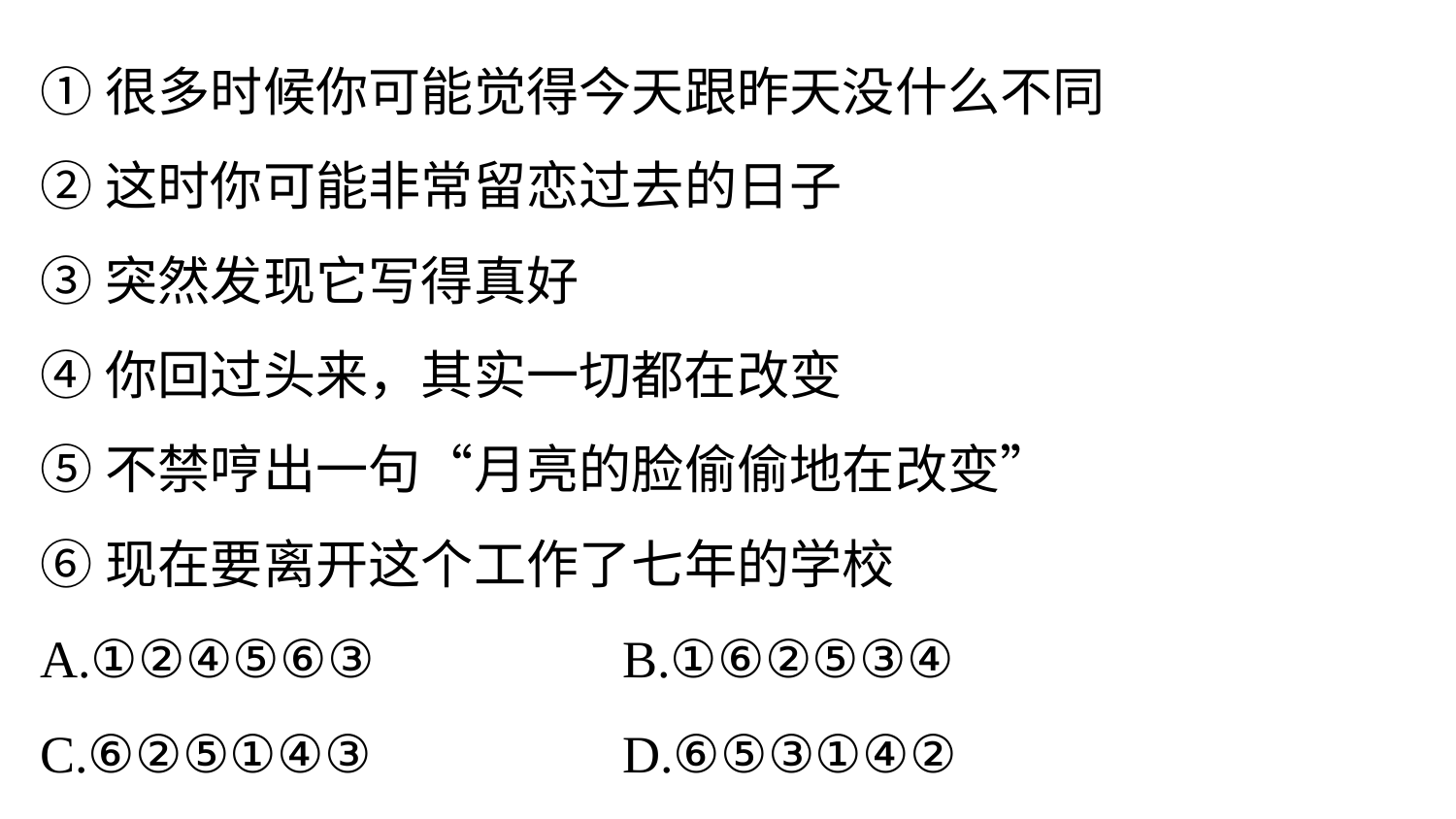

①很多时候你可能觉得今天跟昨天没什么不同
②这时你可能非常留恋过去的日子
③突然发现它写得真好
④你回过头来，其实一切都在改变
⑤不禁哼出一句“月亮的脸偷偷地在改变”
⑥现在要离开这个工作了七年的学校
A.①②④⑤⑥③  		B.①⑥②⑤③④
C.⑥②⑤①④③  		D.⑥⑤③①④②